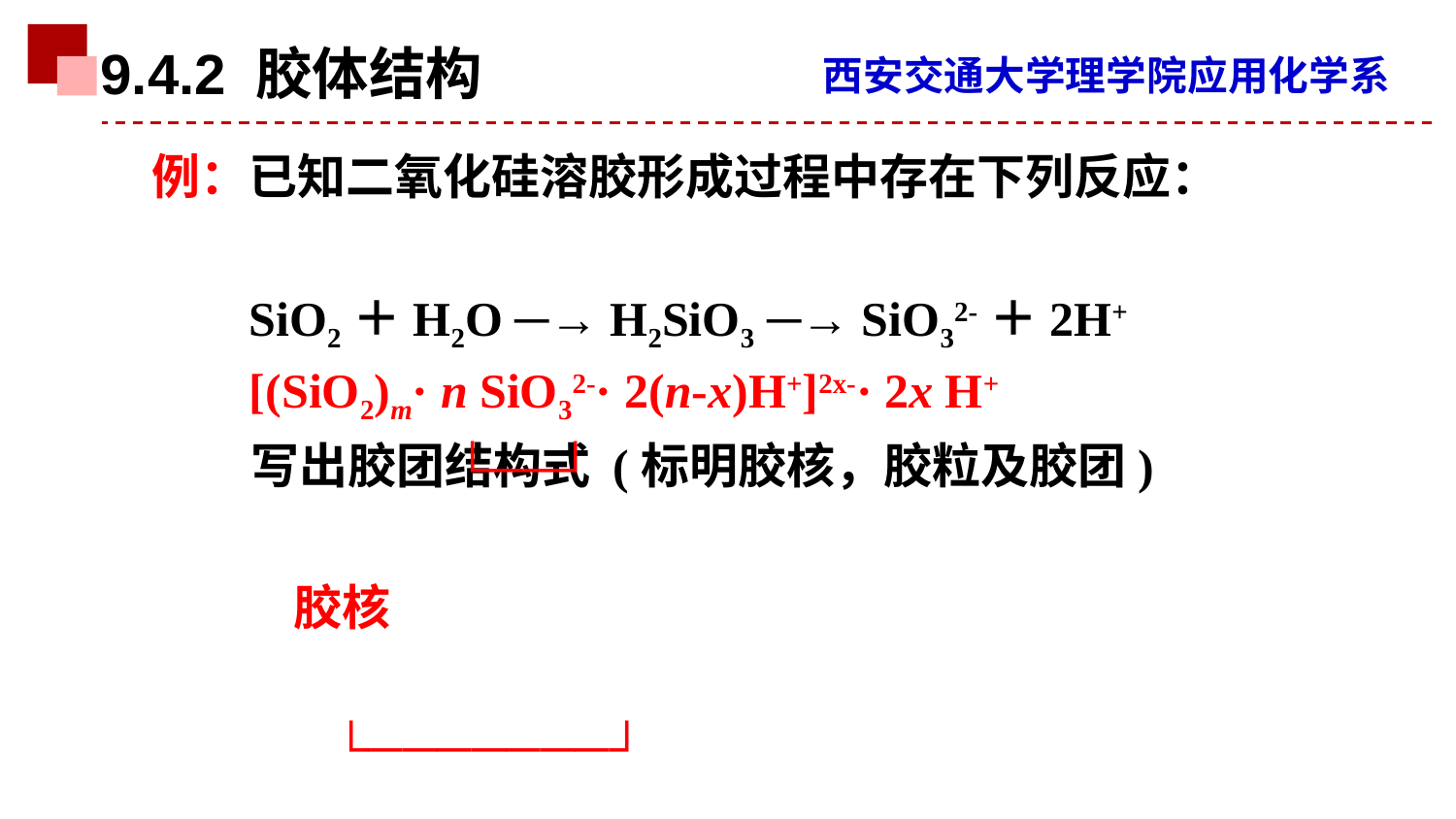

9.4.2 胶体结构
例：已知二氧化硅溶胶形成过程中存在下列反应：
        SiO2＋H2O ─→ H2SiO3 ─→ SiO32-＋2H+
        写出胶团结构式 (标明胶核，胶粒及胶团)
[(SiO2)m· n SiO32-· 2(n-x)H+]2x-· 2x H+                          └──┘
   胶核
       └───────┘
                胶粒
                             胶团